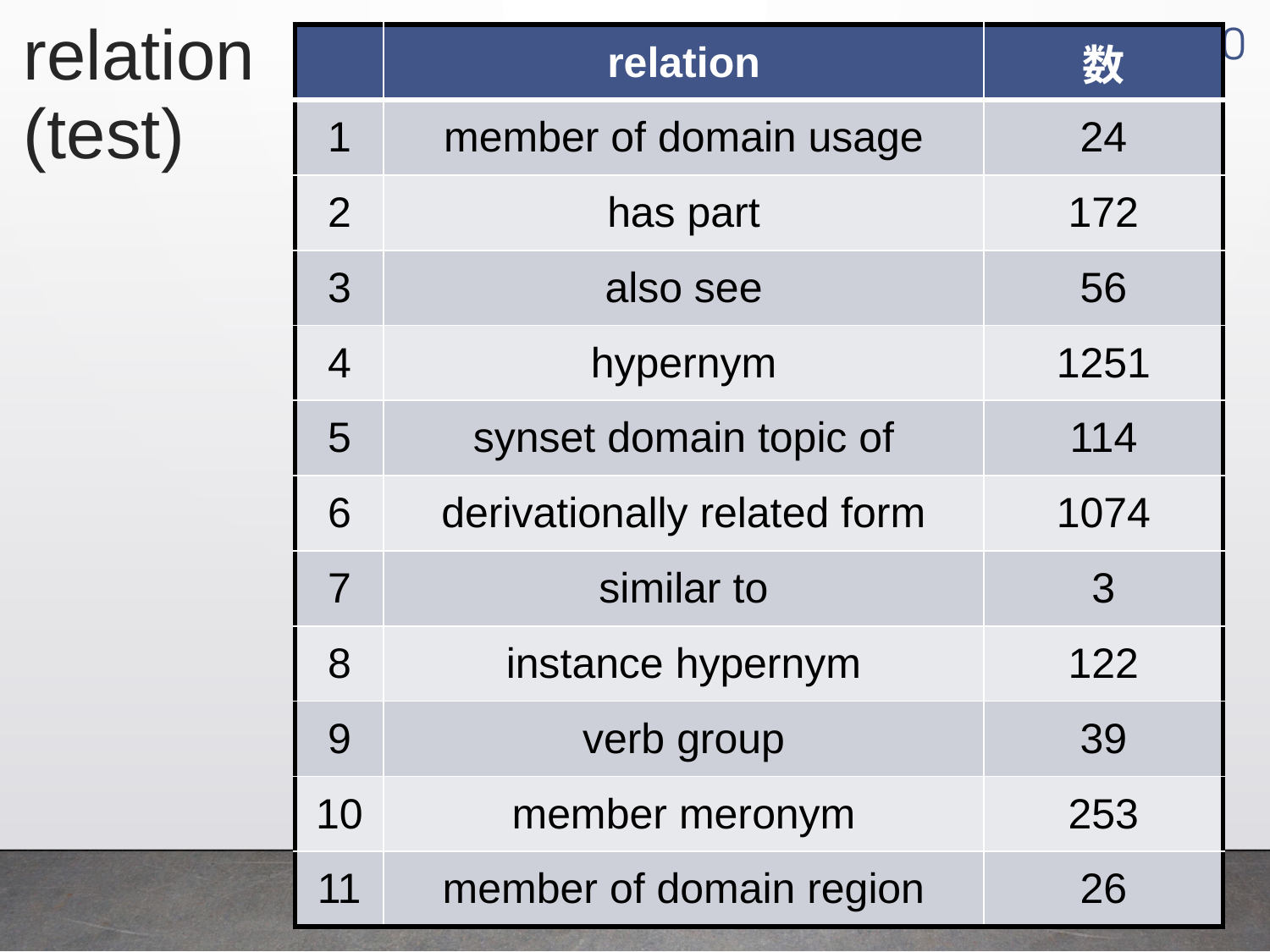

relation
(test)
50
|  | relation | 数 |
| --- | --- | --- |
| 1 | member of domain usage | 24 |
| 2 | has part | 172 |
| 3 | also see | 56 |
| 4 | hypernym | 1251 |
| 5 | synset domain topic of | 114 |
| 6 | derivationally related form | 1074 |
| 7 | similar to | 3 |
| 8 | instance hypernym | 122 |
| 9 | verb group | 39 |
| 10 | member meronym | 253 |
| 11 | member of domain region | 26 |